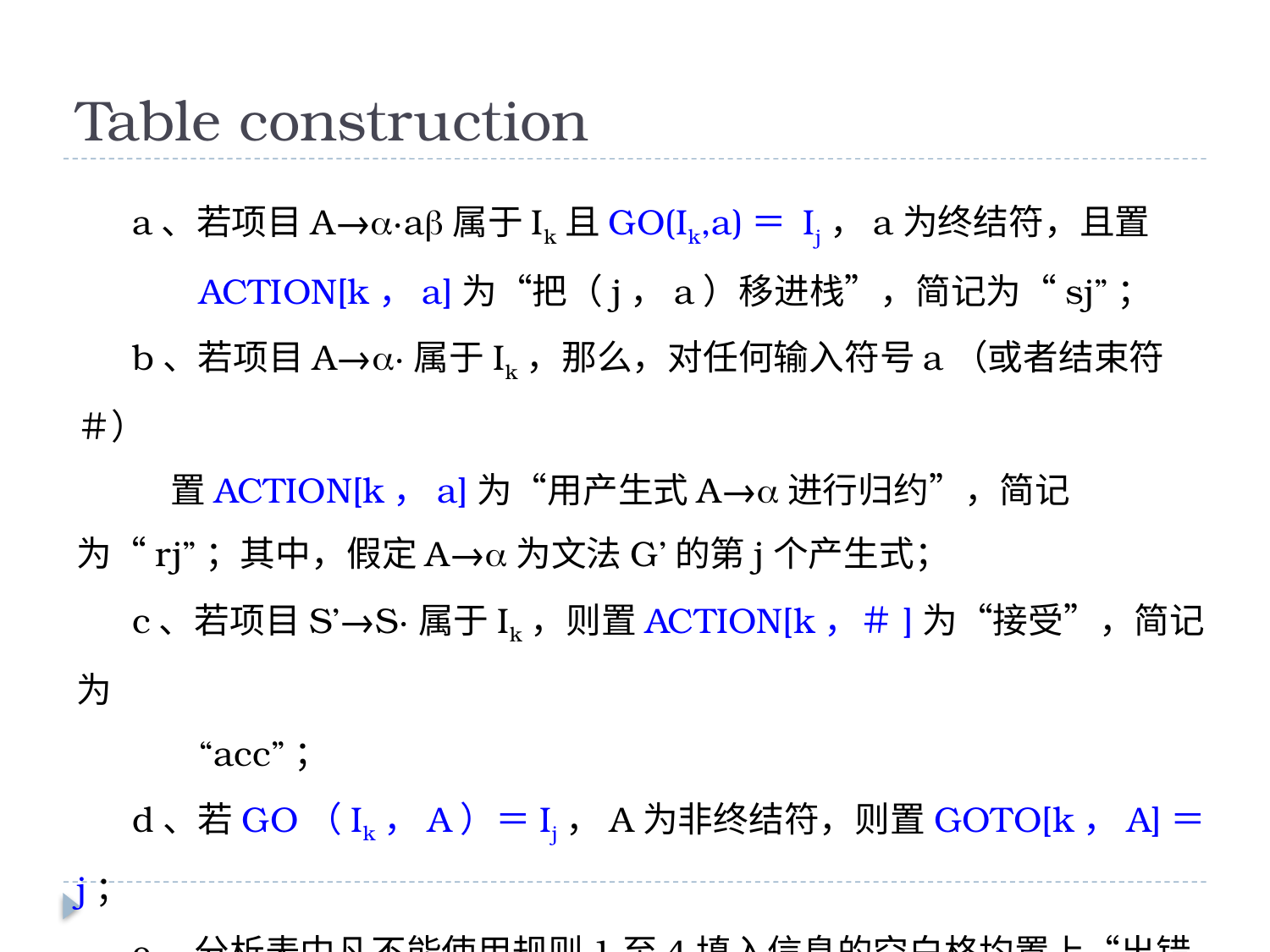

# Table construction
     a、若项目A→α·aβ属于Ik且GO(Ik,a)＝ Ij，a为终结符，且置
           ACTION[k，a]为“把（j，a）移进栈”，简记为“sj”；
     b、若项目A→α·属于Ik，那么，对任何输入符号a（或者结束符＃）
           置ACTION[k，a]为“用产生式A→α进行归约”，简记为“rj”；其中，假定A→α为文法G’的第j个产生式；
     c、若项目S’→S·属于Ik，则置ACTION[k，＃]为“接受”，简记为
           “acc”；
     d、若GO（Ik，A）＝Ij，A为非终结符，则置GOTO[k，A]＝j；
     e、分析表中凡不能使用规则1至4填入信息的空白格均置上“出错标
           志”。
32